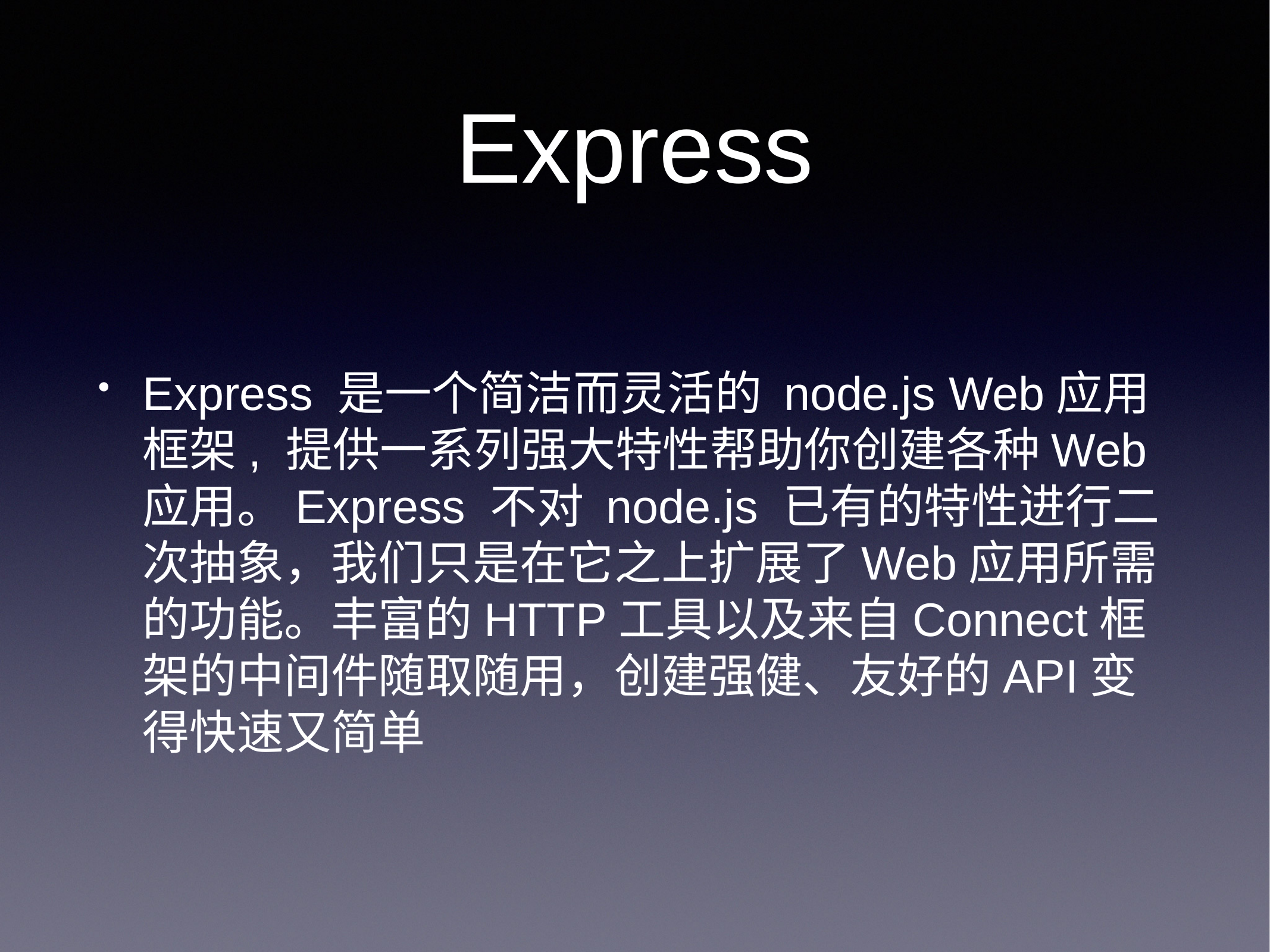

# Express
Express 是一个简洁而灵活的 node.js Web应用框架, 提供一系列强大特性帮助你创建各种Web应用。Express 不对 node.js 已有的特性进行二次抽象，我们只是在它之上扩展了Web应用所需的功能。丰富的HTTP工具以及来自Connect框架的中间件随取随用，创建强健、友好的API变得快速又简单